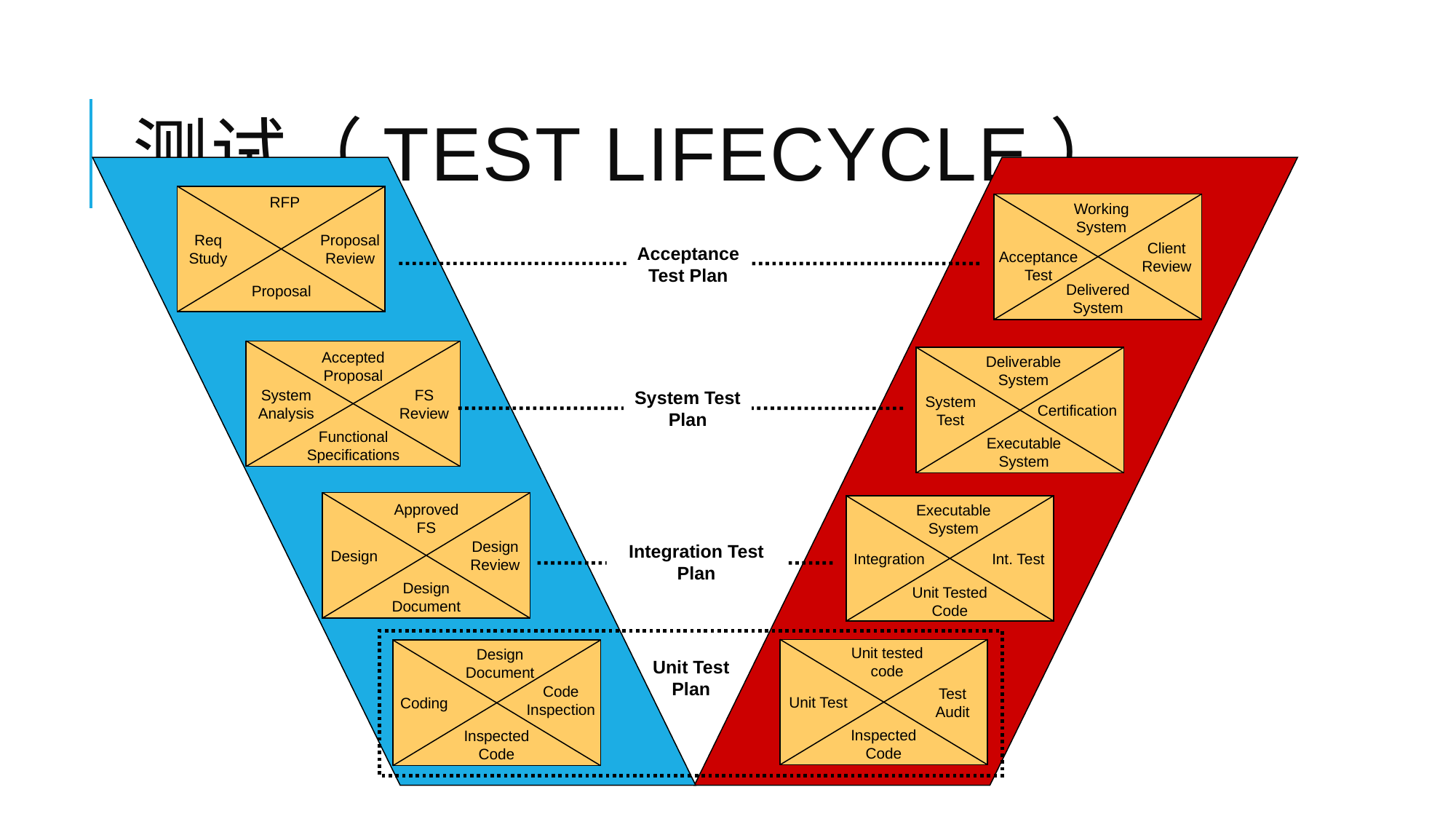

# 测试（test lifecycle）

RFP

Working
System

Client
Review
Acceptance
Test
Delivered
System
Req
Study
Proposal
Review
Acceptance
Test Plan

Proposal
Accepted
Proposal

Deliverable
System

System
Test
Certification
Executable
System
System
Analysis
FS
Review
System Test
Plan

Functional
Specifications
Approved
FS

Design
Review
Design
Design
Document
Executable
System

Integration
Int. Test
Unit Tested
Code
Integration Test
Plan

Unit tested
code

Test
Audit
Unit Test
Inspected
Code
Design
Document

Code
Inspection
Coding
Inspected
Code
Unit Test
Plan